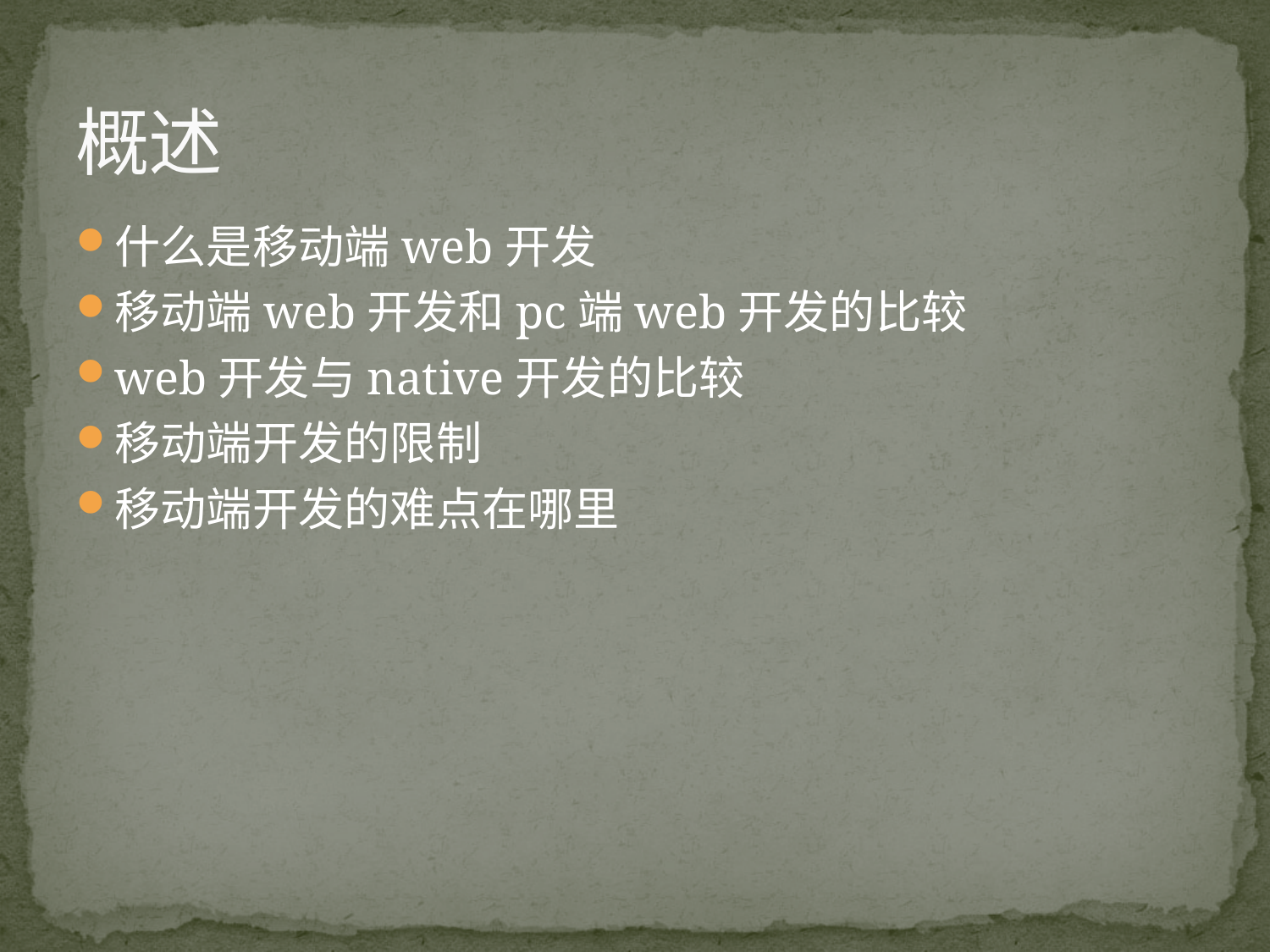

# 概述
什么是移动端web开发
移动端web开发和pc端web开发的比较
web开发与native开发的比较
移动端开发的限制
移动端开发的难点在哪里